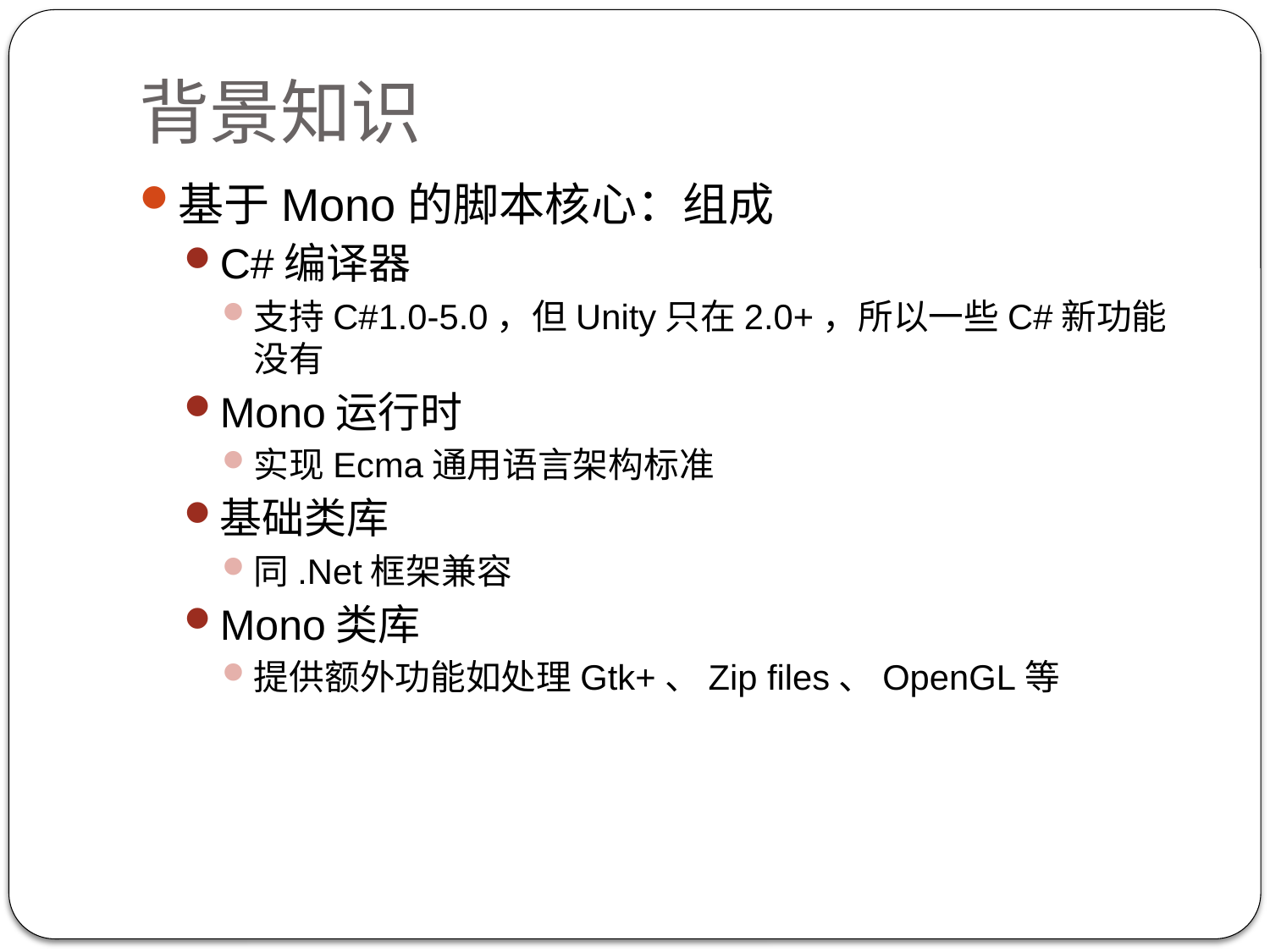

# 背景知识
基于Mono的脚本核心：组成
C#编译器
支持C#1.0-5.0，但Unity只在2.0+，所以一些C#新功能没有
Mono运行时
实现Ecma通用语言架构标准
基础类库
同.Net框架兼容
Mono类库
提供额外功能如处理Gtk+、Zip files、OpenGL等